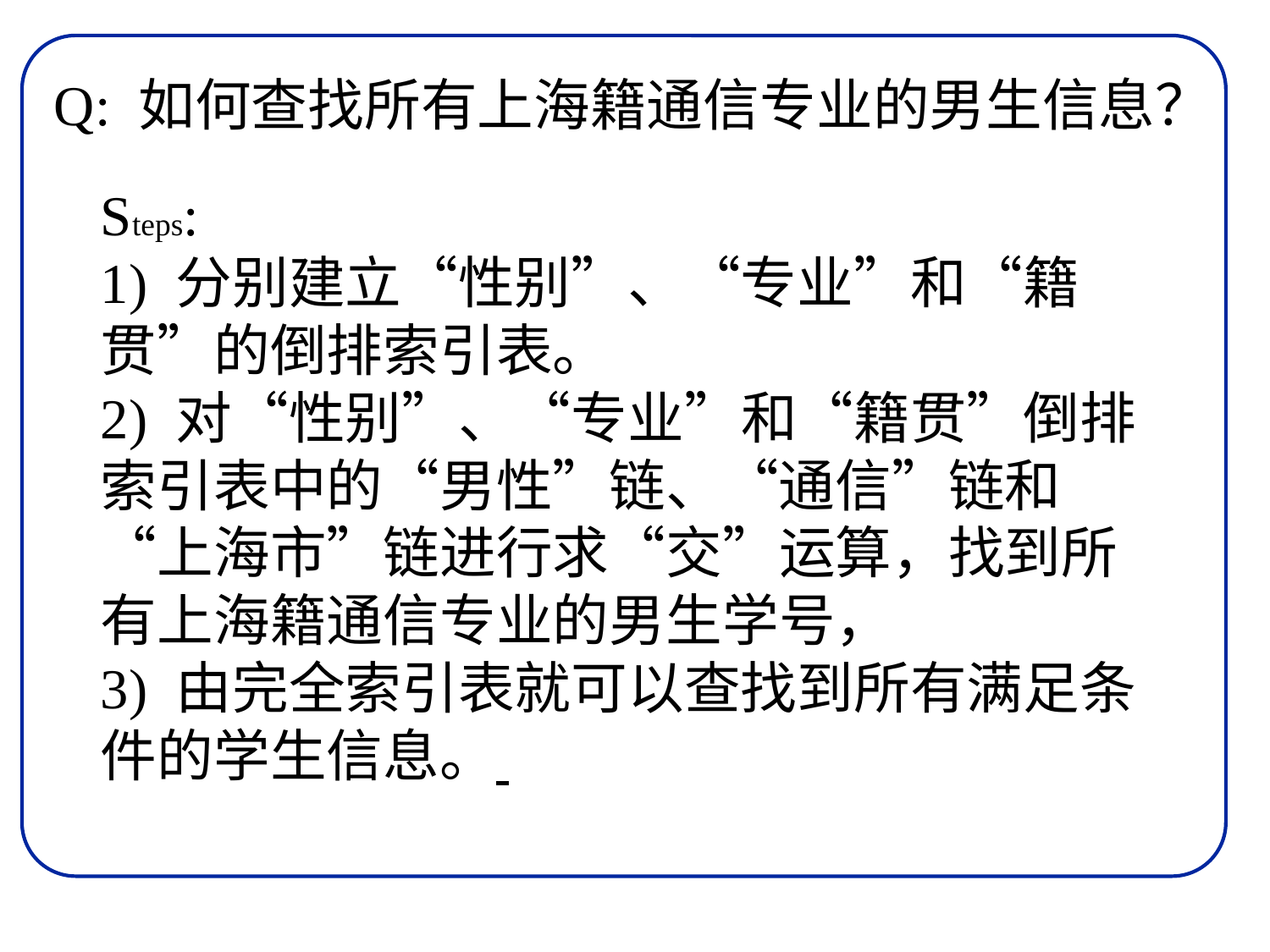

Q: 如何查找所有上海籍通信专业的男生信息？
Steps:
1) 分别建立“性别”、“专业”和“籍贯”的倒排索引表。
2) 对“性别”、“专业”和“籍贯”倒排索引表中的“男性”链、“通信”链和“上海市”链进行求“交”运算，找到所有上海籍通信专业的男生学号，
3) 由完全索引表就可以查找到所有满足条件的学生信息。